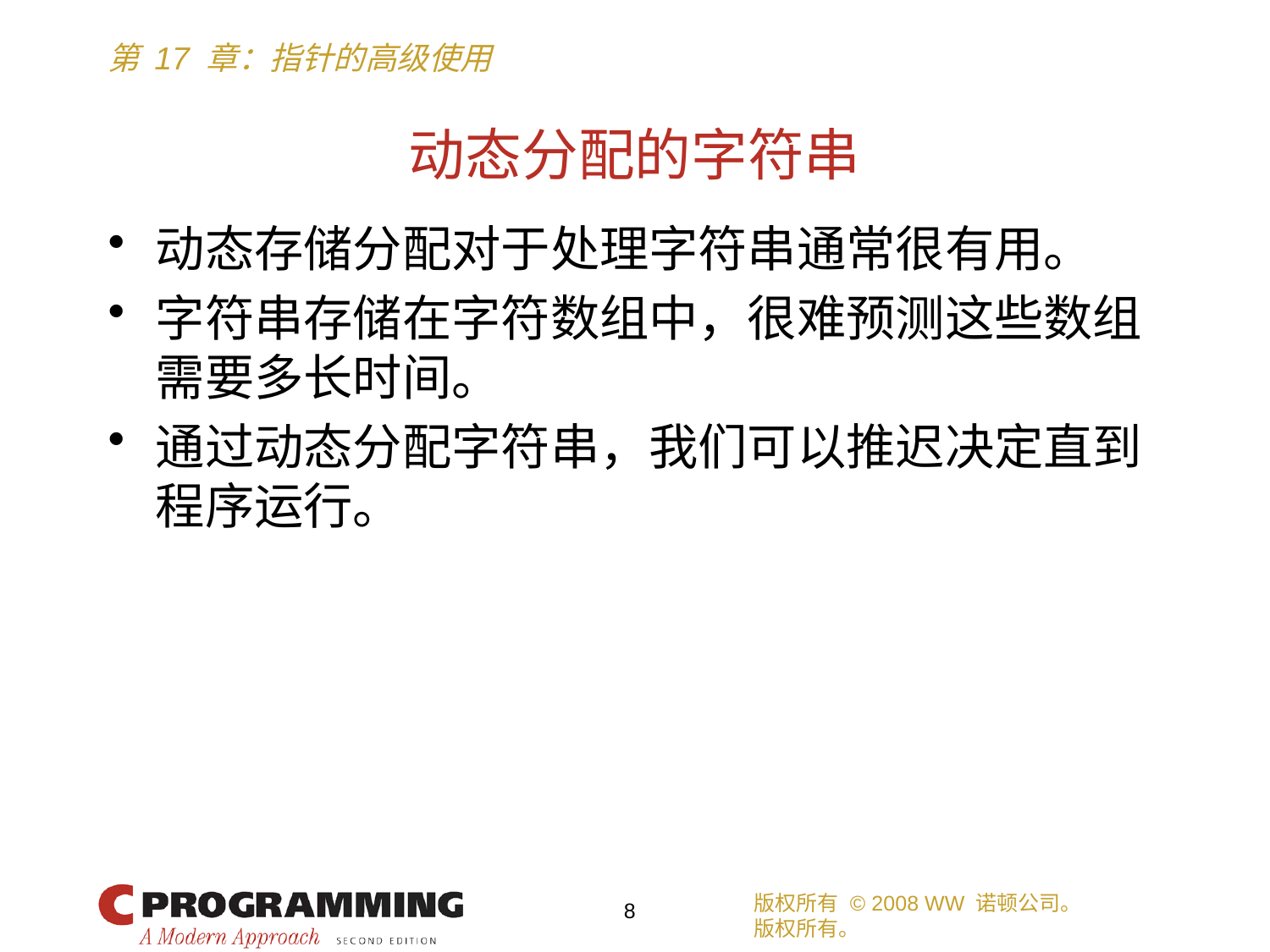

# 动态分配的字符串
动态存储分配对于处理字符串通常很有用。
字符串存储在字符数组中，很难预测这些数组需要多长时间。
通过动态分配字符串，我们可以推迟决定直到程序运行。
版权所有 © 2008 WW 诺顿公司。
版权所有。
8